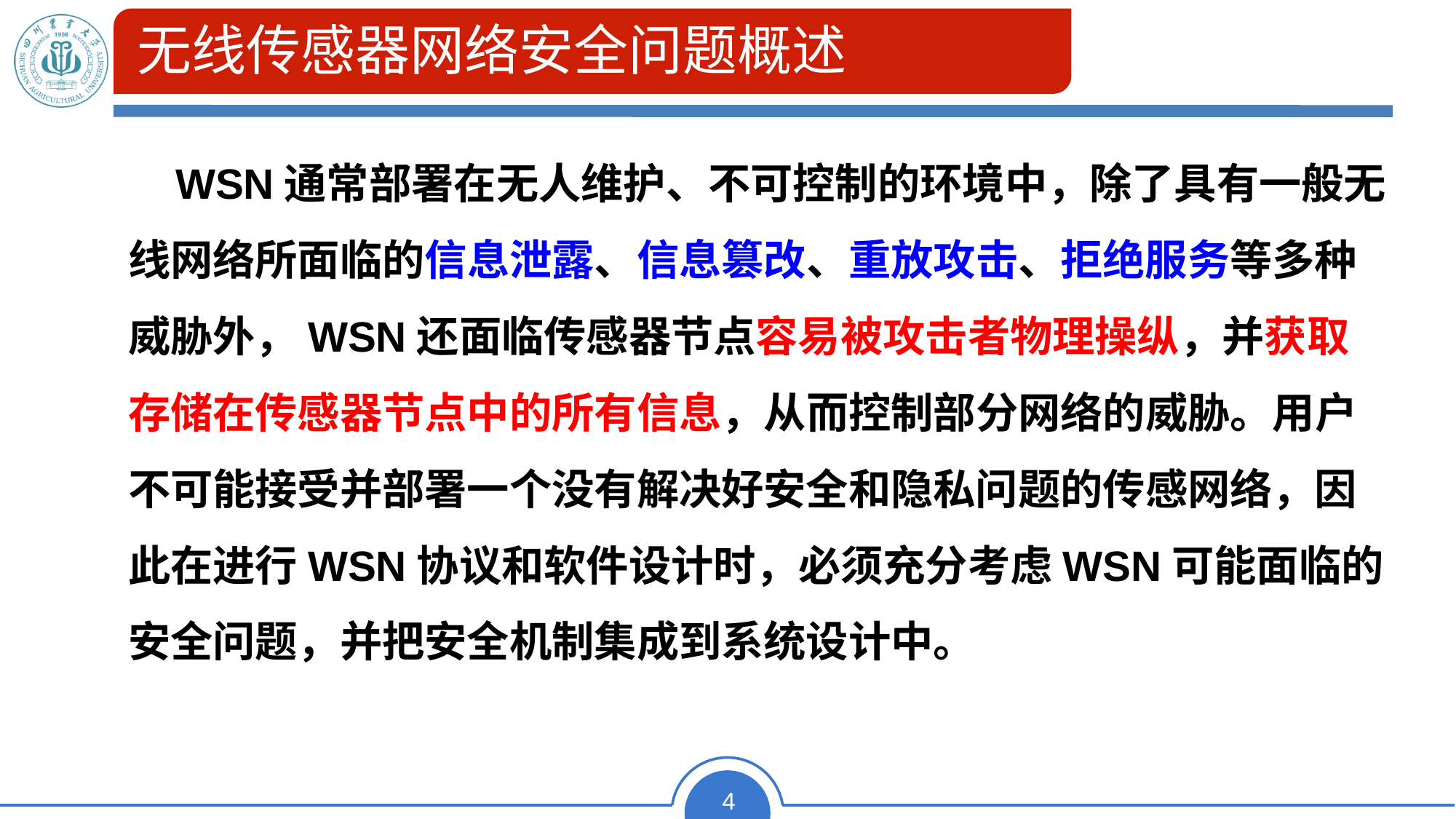

# 无线传感器网络安全问题概述
    WSN通常部署在无人维护、不可控制的环境中，除了具有一般无线网络所面临的信息泄露、信息篡改、重放攻击、拒绝服务等多种威胁外，WSN还面临传感器节点容易被攻击者物理操纵，并获取存储在传感器节点中的所有信息，从而控制部分网络的威胁。用户不可能接受并部署一个没有解决好安全和隐私问题的传感网络，因此在进行WSN协议和软件设计时，必须充分考虑WSN可能面临的安全问题，并把安全机制集成到系统设计中。